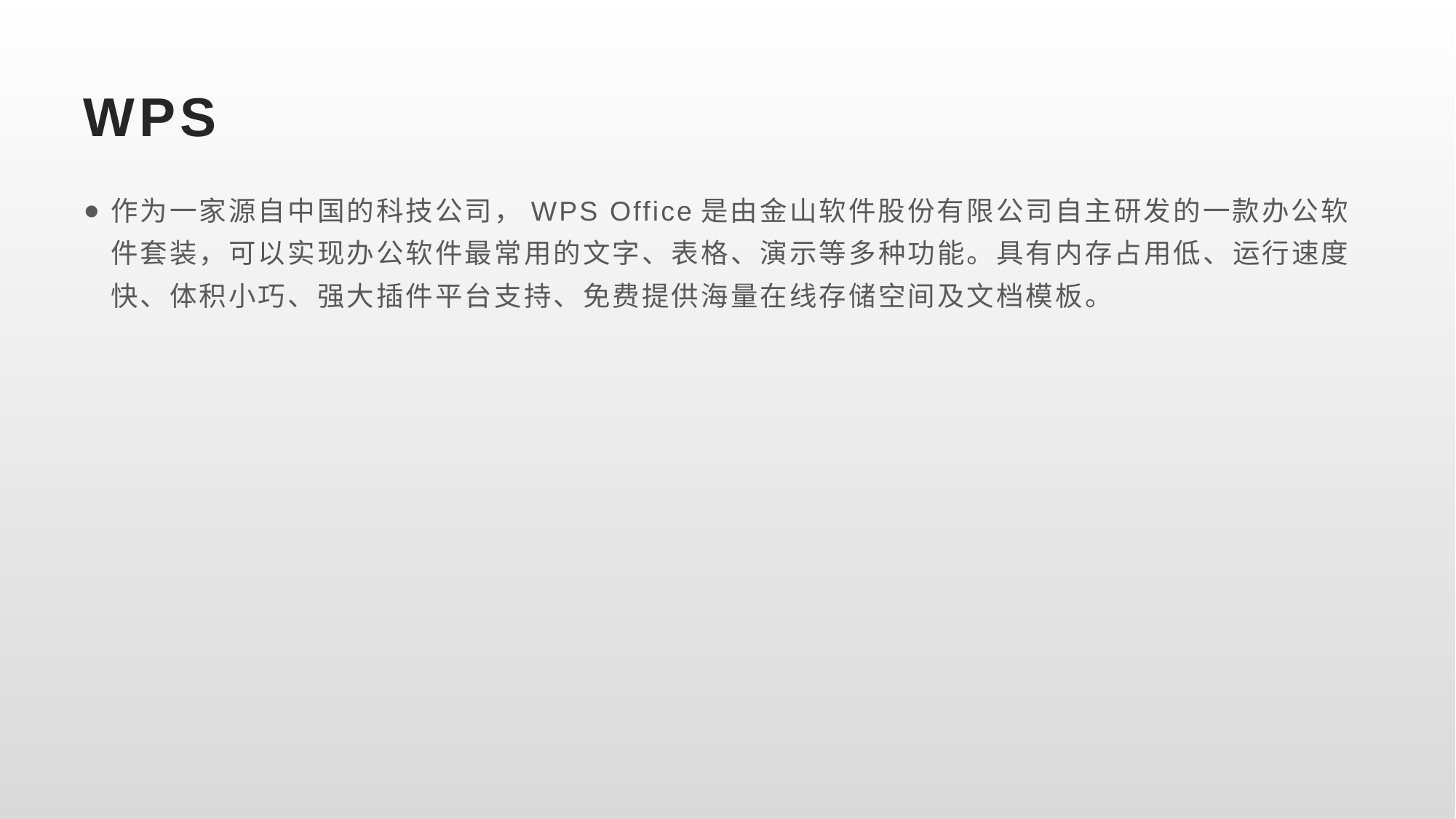

# WPS
作为一家源自中国的科技公司，WPS Office是由金山软件股份有限公司自主研发的一款办公软件套装，可以实现办公软件最常用的文字、表格、演示等多种功能。具有内存占用低、运行速度快、体积小巧、强大插件平台支持、免费提供海量在线存储空间及文档模板。